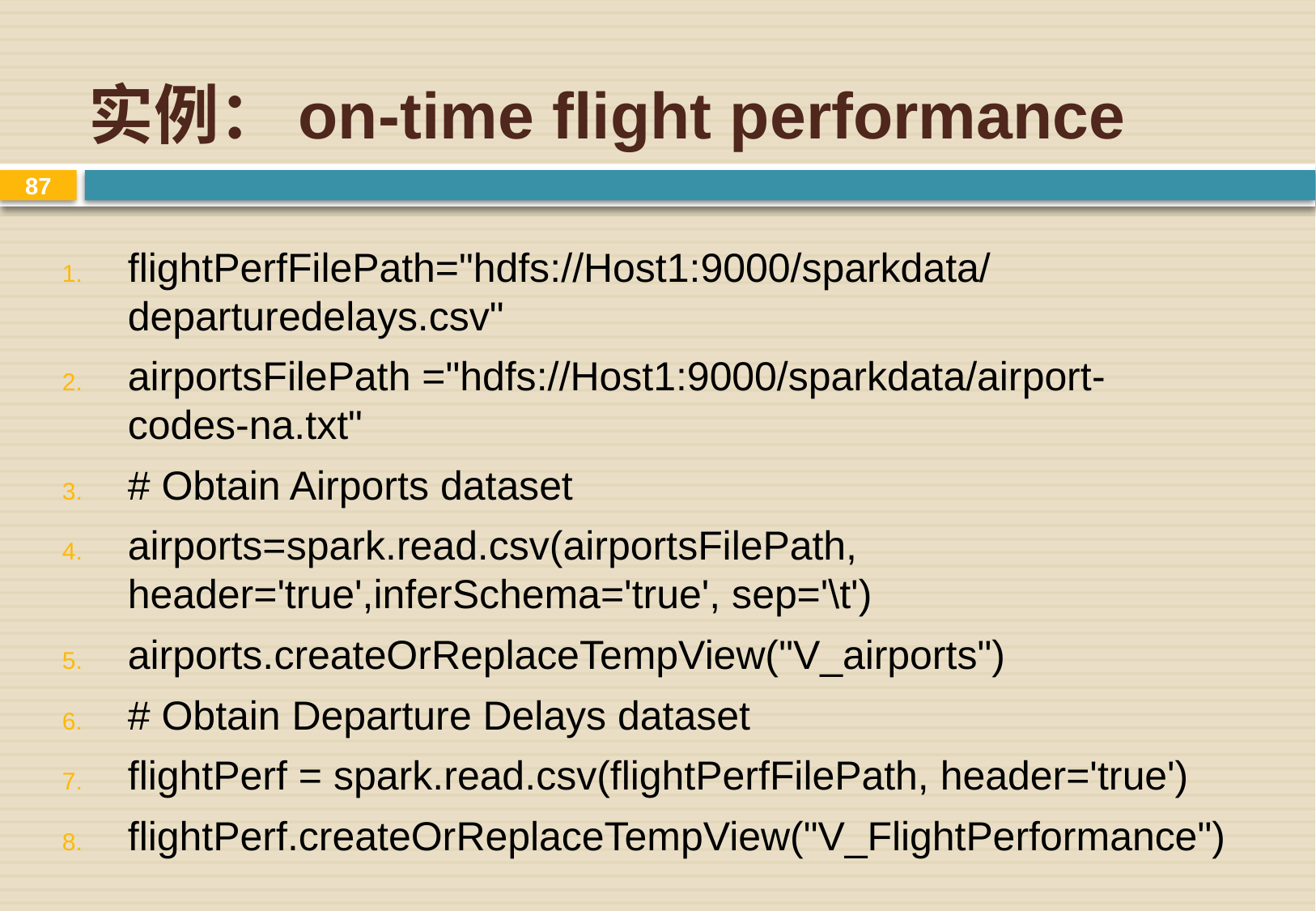

# 实例：on-time flight performance
87
flightPerfFilePath="hdfs://Host1:9000/sparkdata/departuredelays.csv"
airportsFilePath ="hdfs://Host1:9000/sparkdata/airport-codes-na.txt"
# Obtain Airports dataset
airports=spark.read.csv(airportsFilePath, header='true',inferSchema='true', sep='\t')
airports.createOrReplaceTempView("V_airports")
# Obtain Departure Delays dataset
flightPerf = spark.read.csv(flightPerfFilePath, header='true')
flightPerf.createOrReplaceTempView("V_FlightPerformance")